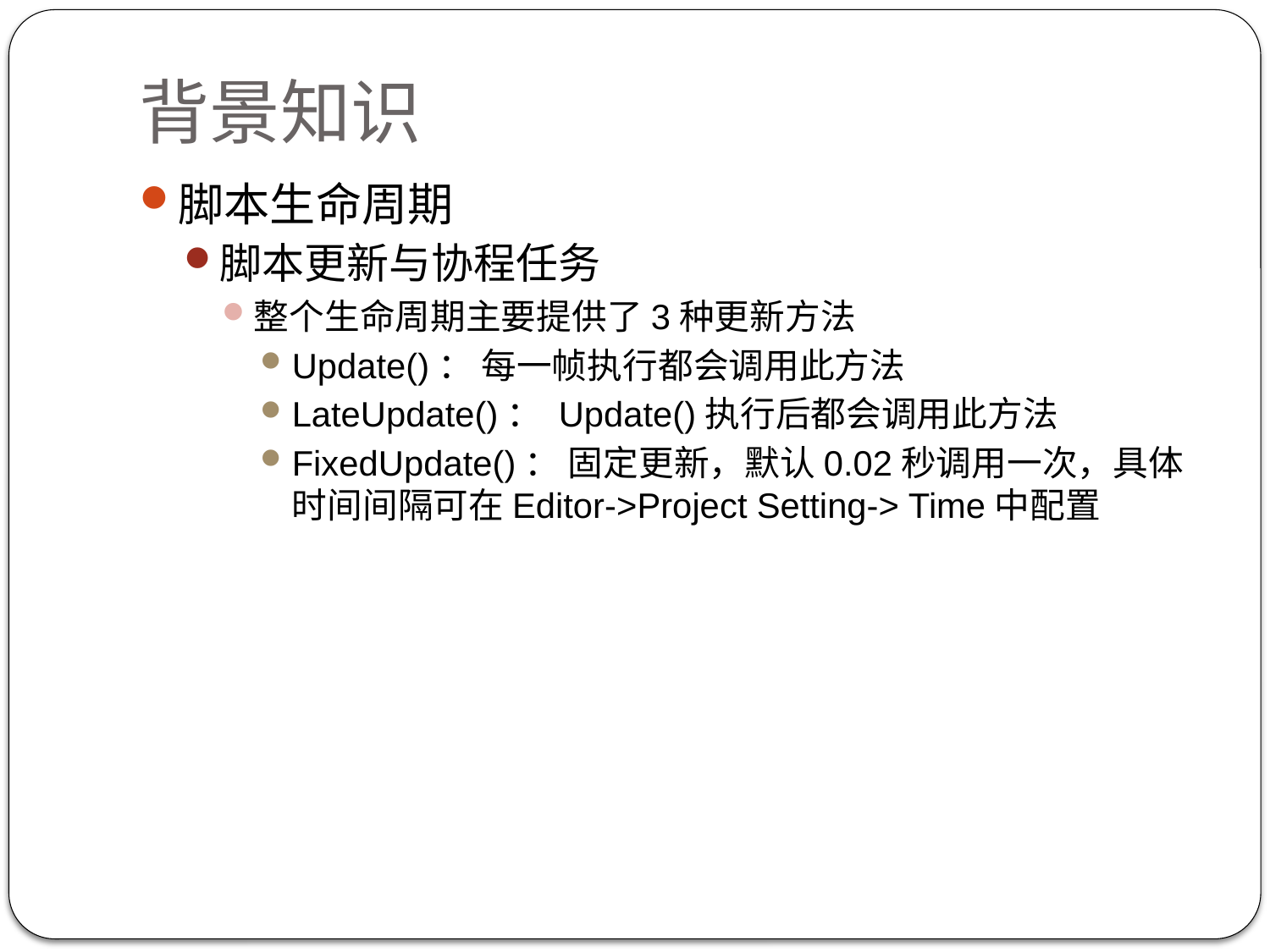

# 背景知识
脚本生命周期
脚本更新与协程任务
整个生命周期主要提供了3种更新方法
Update()： 每一帧执行都会调用此方法
LateUpdate()： Update()执行后都会调用此方法
FixedUpdate()： 固定更新，默认0.02秒调用一次，具体时间间隔可在Editor->Project Setting-> Time中配置